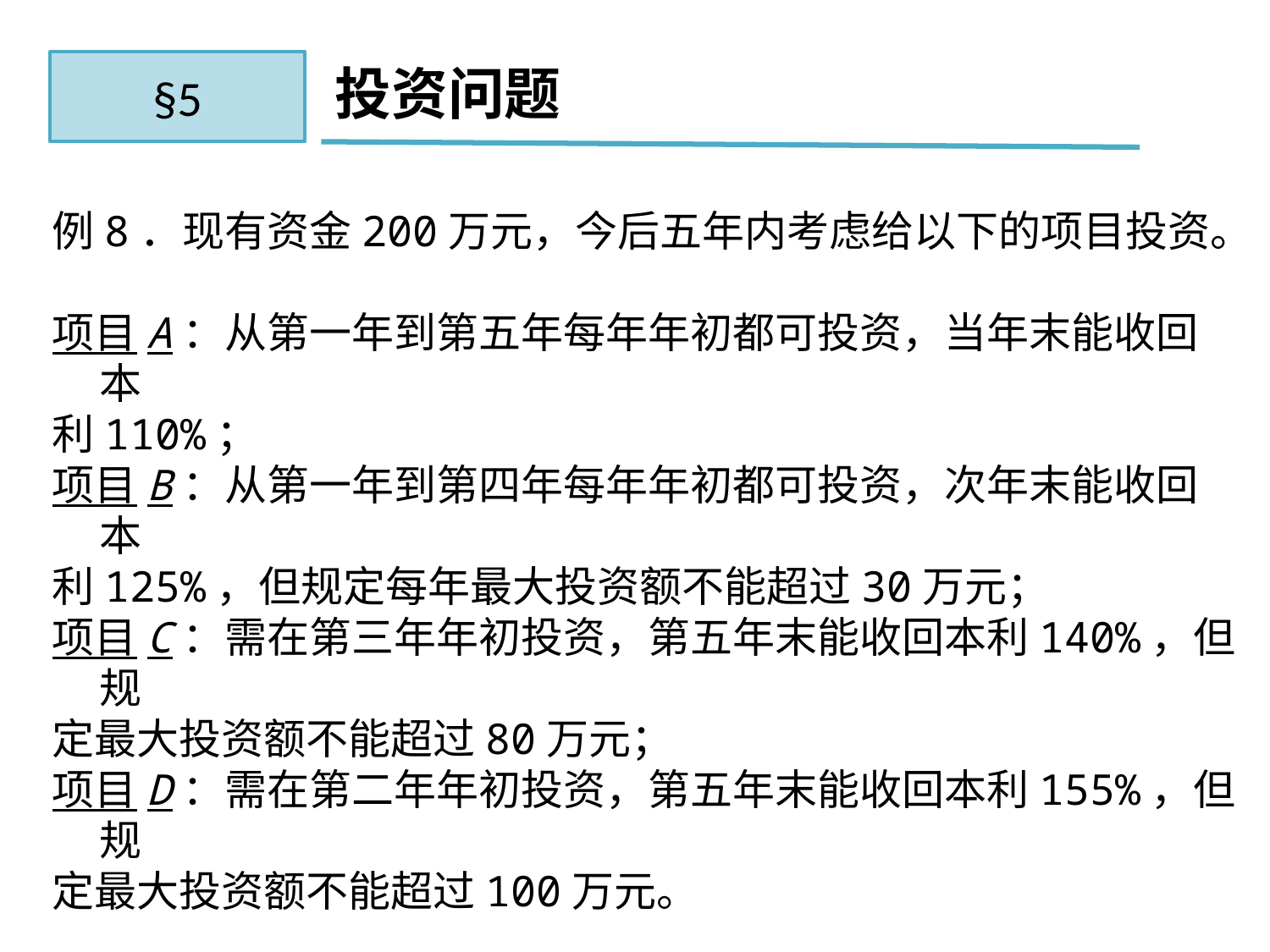

§5
投资问题

例8．现有资金200万元，今后五年内考虑给以下的项目投资。

项目A：从第一年到第五年每年年初都可投资，当年末能收回本
利110%；
项目B：从第一年到第四年每年年初都可投资，次年末能收回本
利125%，但规定每年最大投资额不能超过30万元；
项目C：需在第三年年初投资，第五年末能收回本利140%，但规
定最大投资额不能超过80万元；
项目D：需在第二年年初投资，第五年末能收回本利155%，但规
定最大投资额不能超过100万元。